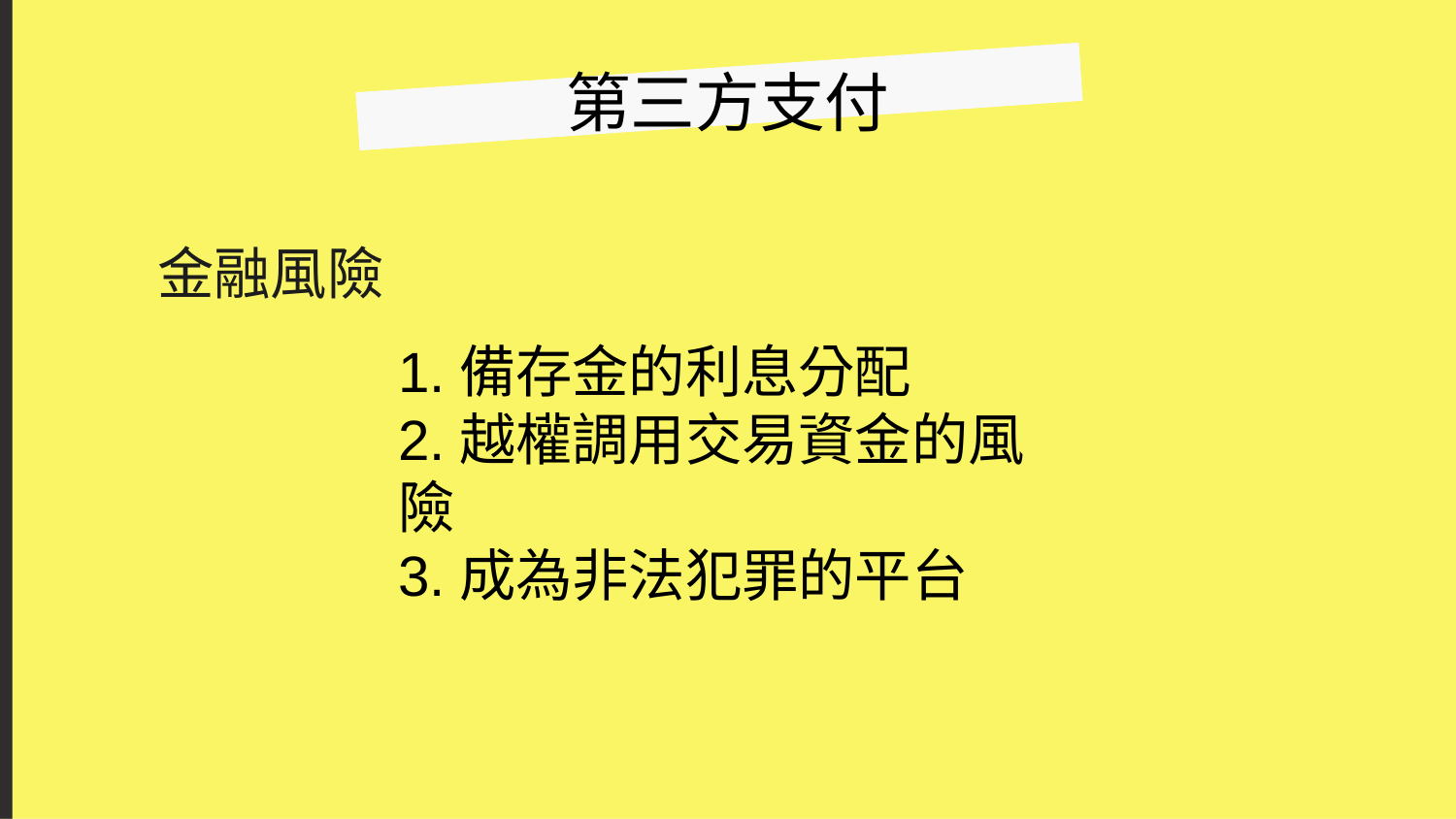

# 第三方支付

金融風險
1.備存金的利息分配
2.越權調用交易資金的風險
3.成為非法犯罪的平台